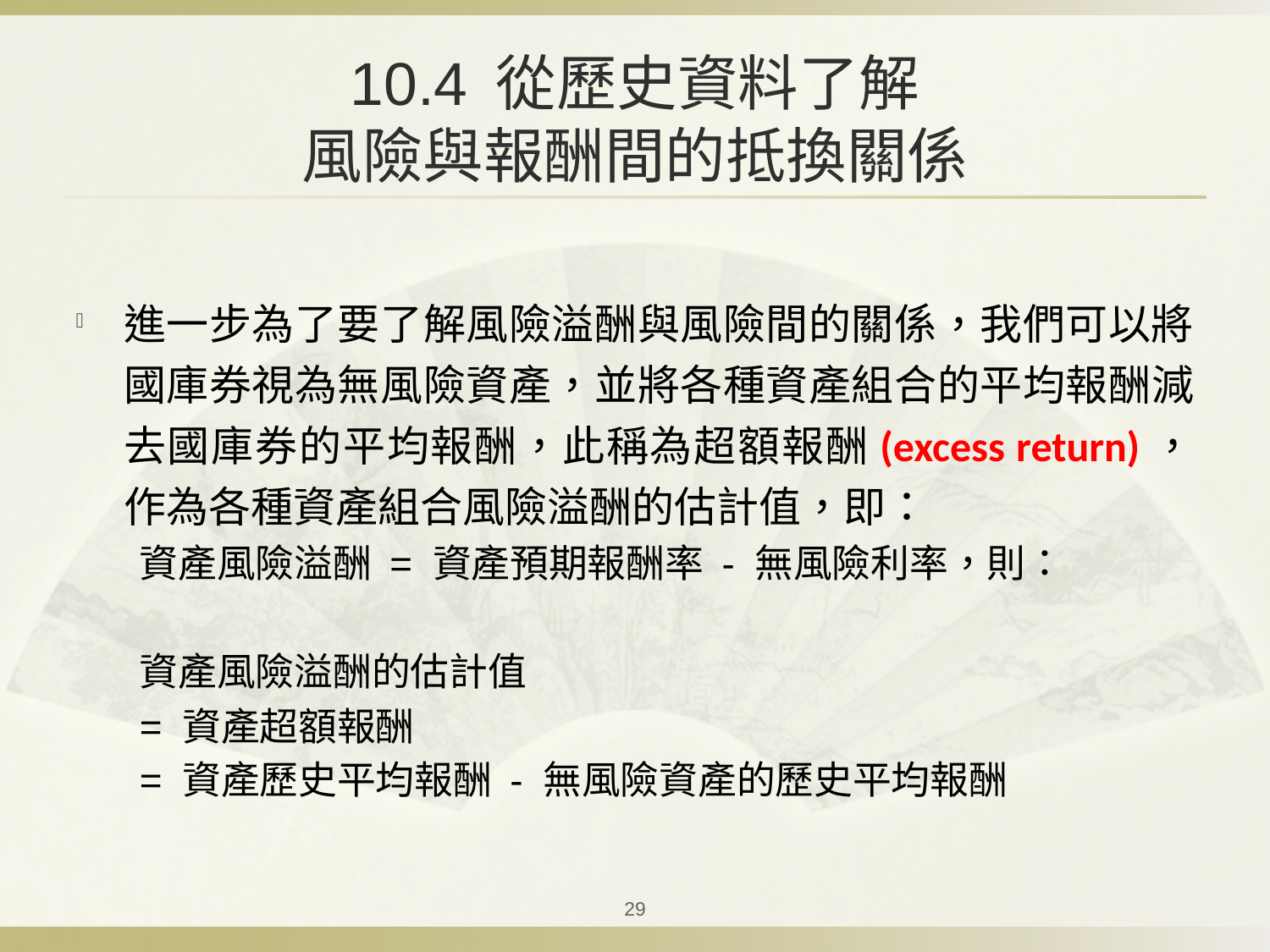

# 10.4 從歷史資料了解 風險與報酬間的抵換關係

進一步為了要了解風險溢酬與風險間的關係，我們可以將國庫券視為無風險資產，並將各種資產組合的平均報酬減去國庫券的平均報酬，此稱為超額報酬(excess return)，作為各種資產組合風險溢酬的估計值，即：
資產風險溢酬 = 資產預期報酬率 - 無風險利率，則：

資產風險溢酬的估計值
= 資產超額報酬
= 資產歷史平均報酬 - 無風險資產的歷史平均報酬

29